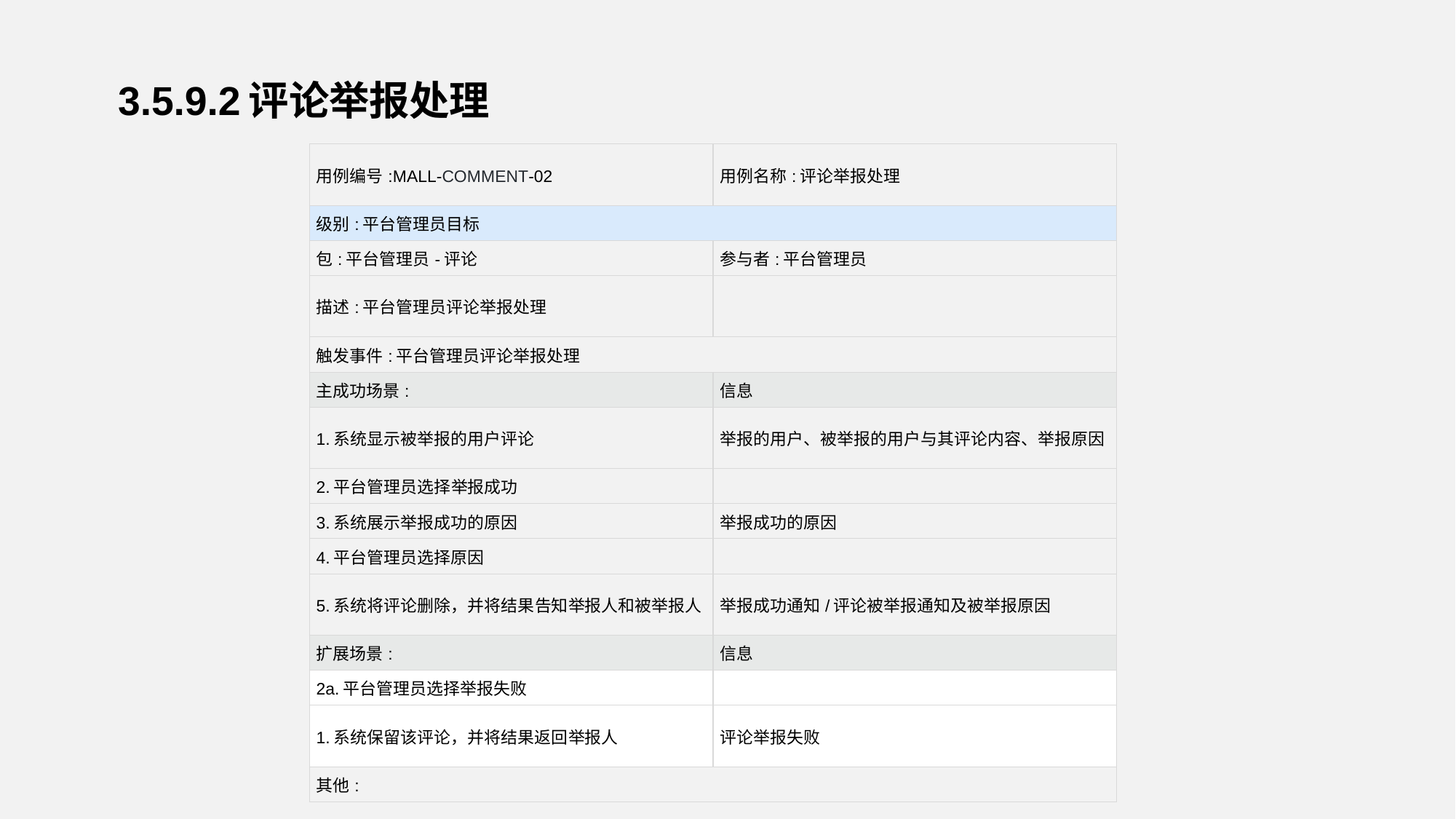

# 3.5.9.2评论举报处理
| 用例编号:MALL-COMMENT-02 | 用例名称:评论举报处理 |
| --- | --- |
| 级别:平台管理员目标 |  |
| 包:平台管理员-评论 | 参与者:平台管理员 |
| 描述:平台管理员评论举报处理 |  |
| 触发事件:平台管理员评论举报处理 |  |
| 主成功场景: | 信息 |
| 1.系统显示被举报的用户评论 | 举报的用户、被举报的用户与其评论内容、举报原因 |
| 2.平台管理员选择举报成功 |  |
| 3.系统展示举报成功的原因 | 举报成功的原因 |
| 4.平台管理员选择原因 |  |
| 5.系统将评论删除，并将结果告知举报人和被举报人 | 举报成功通知/评论被举报通知及被举报原因 |
| 扩展场景: | 信息 |
| 2a.平台管理员选择举报失败 |  |
| 1.系统保留该评论，并将结果返回举报人 | 评论举报失败 |
| 其他: |  |